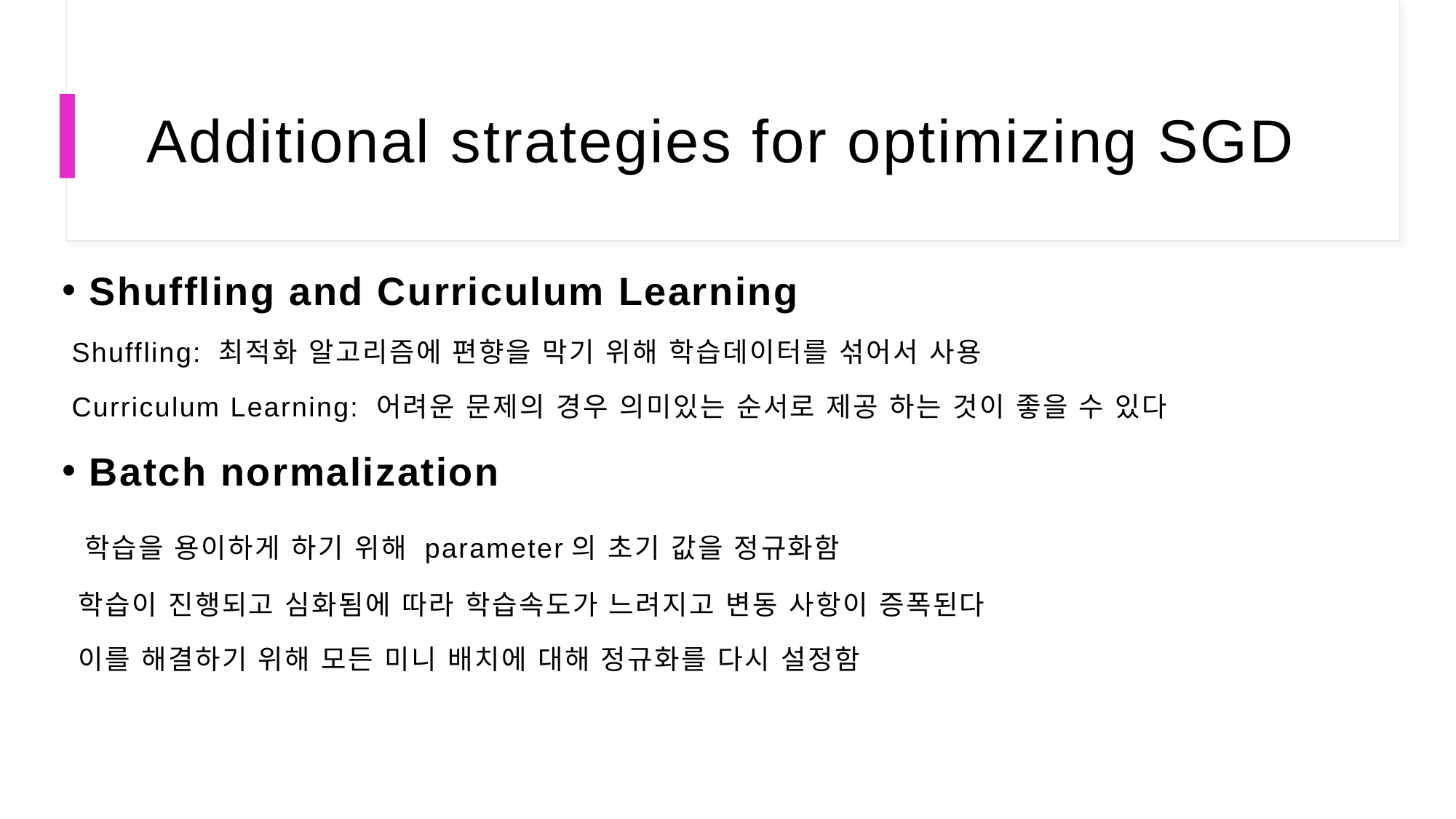

# Additional strategies for optimizing SGD
Shuffling and Curriculum Learning
 Shuffling: 최적화 알고리즘에 편향을 막기 위해 학습데이터를 섞어서 사용
 Curriculum Learning: 어려운 문제의 경우 의미있는 순서로 제공 하는 것이 좋을 수 있다
Batch normalization
 학습을 용이하게 하기 위해 parameter의 초기 값을 정규화함
 학습이 진행되고 심화됨에 따라 학습속도가 느려지고 변동 사항이 증폭된다
 이를 해결하기 위해 모든 미니 배치에 대해 정규화를 다시 설정함